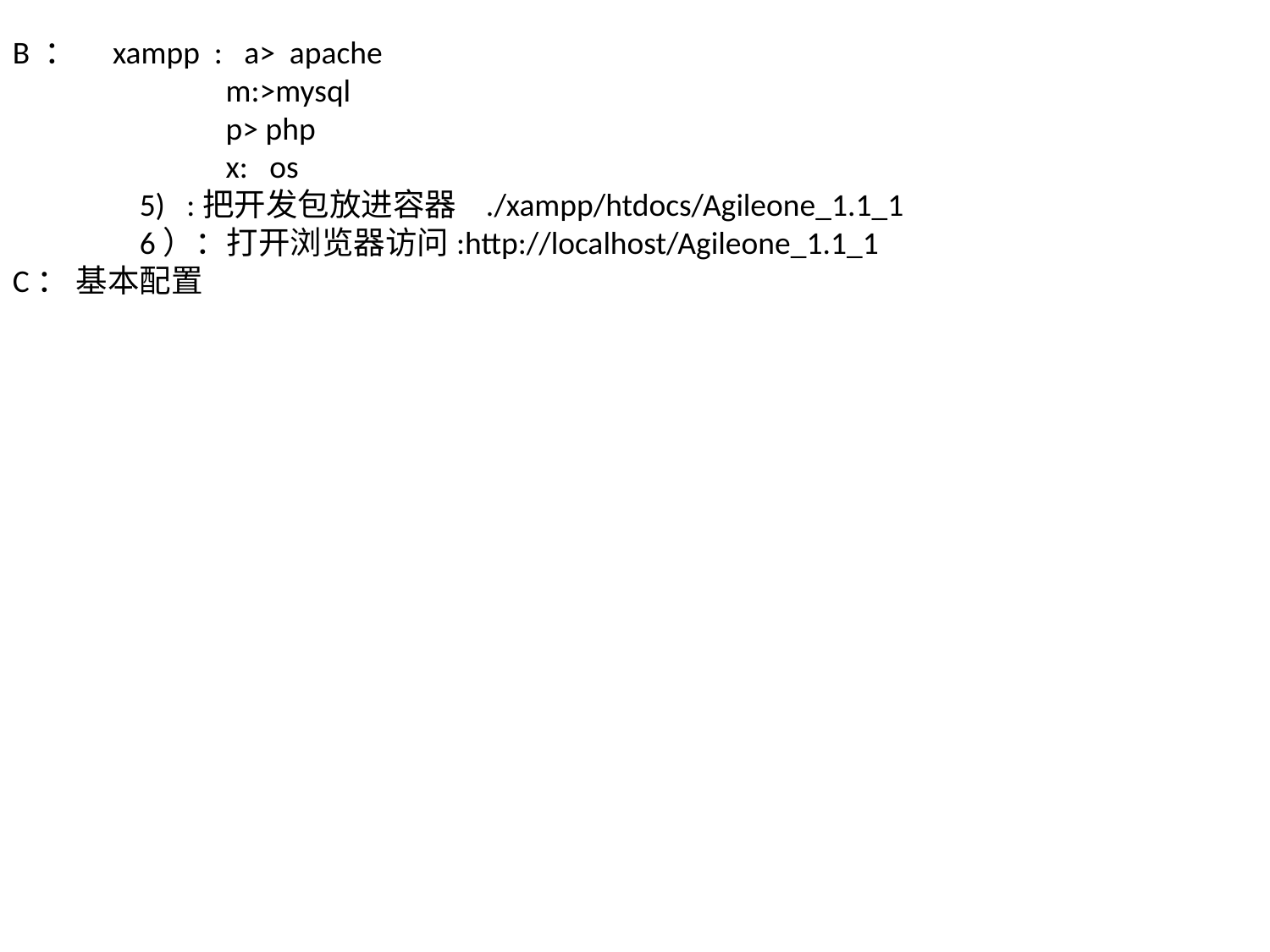

B ：    xampp  :   a>  apache
	            m:>mysql
	            p> php
	            x:   os
	5)   :把开发包放进容器   ./xampp/htdocs/Agileone_1.1_1
	6）：打开浏览器访问:http://localhost/Agileone_1.1_1
C： 基本配置